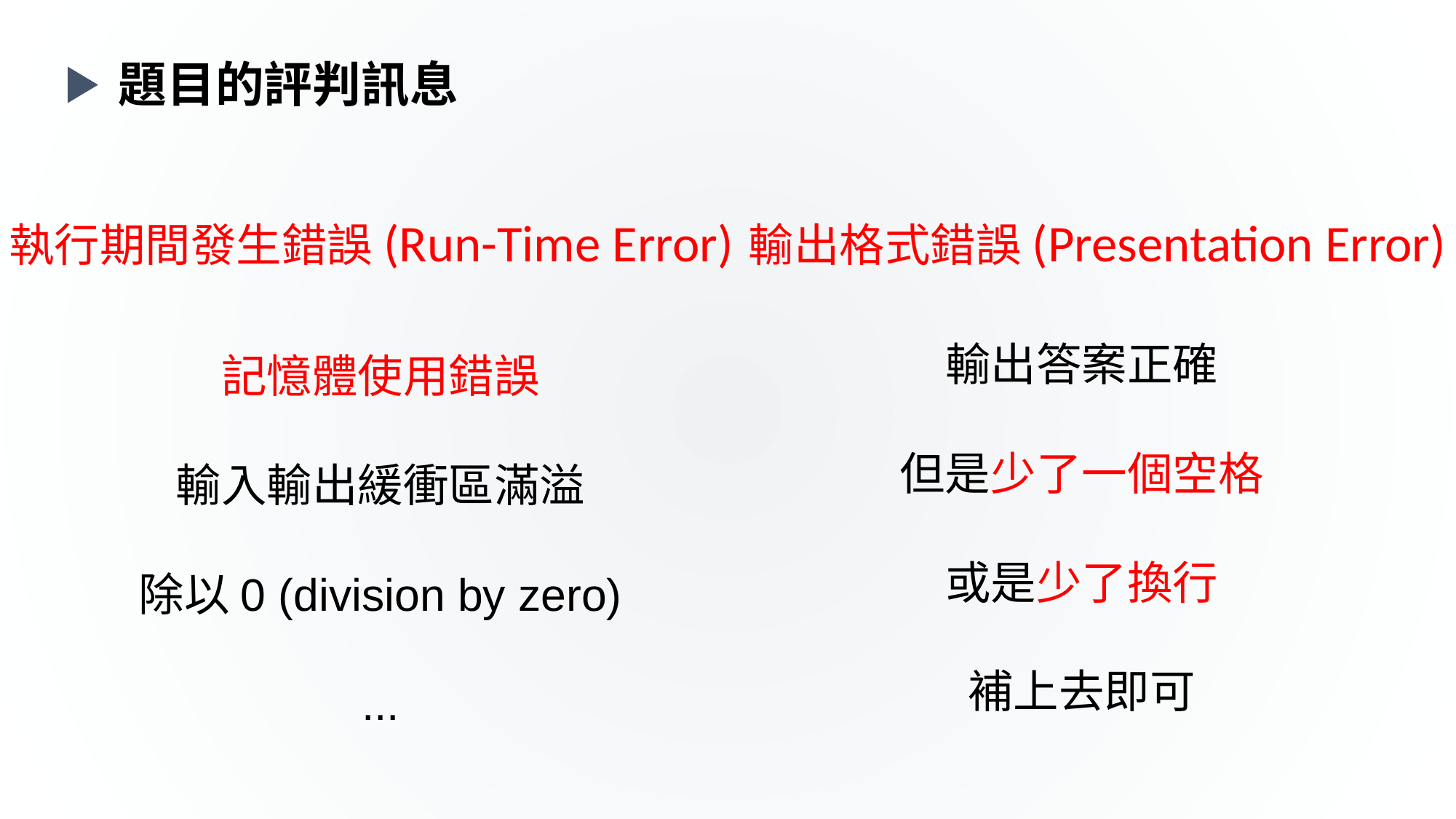

題目的評判訊息

執行期間發生錯誤(Run-Time Error)
輸出格式錯誤(Presentation Error)
輸出答案正確

但是少了一個空格

或是少了換行

補上去即可
記憶體使用錯誤

輸入輸出緩衝區滿溢

除以0 (division by zero)

...